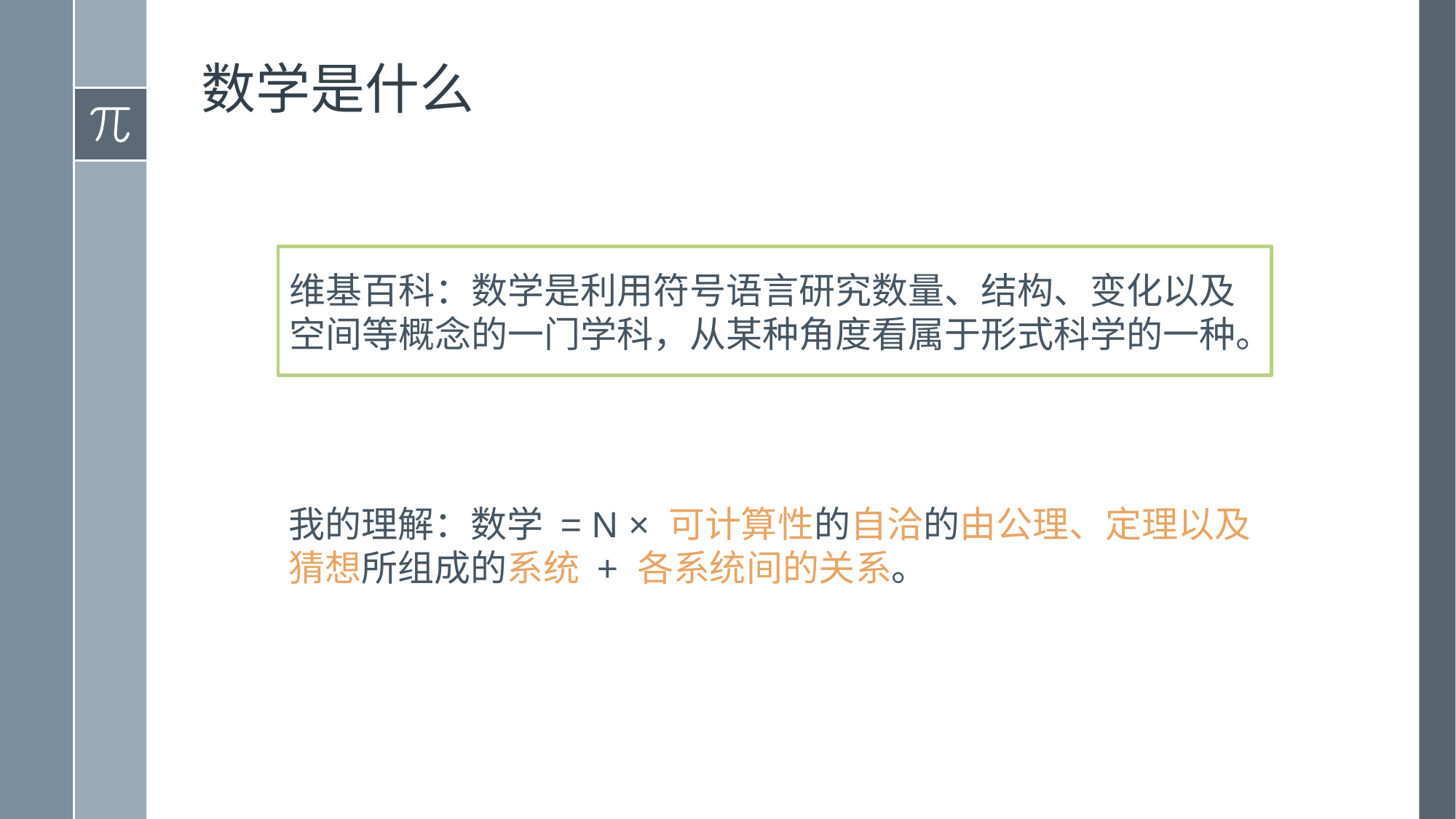

# 数学是什么
维基百科：数学是利用符号语言研究数量、结构、变化以及空间等概念的一门学科，从某种角度看属于形式科学的一种。
我的理解：数学 = N × 可计算性的自洽的由公理、定理以及猜想所组成的系统 + 各系统间的关系。